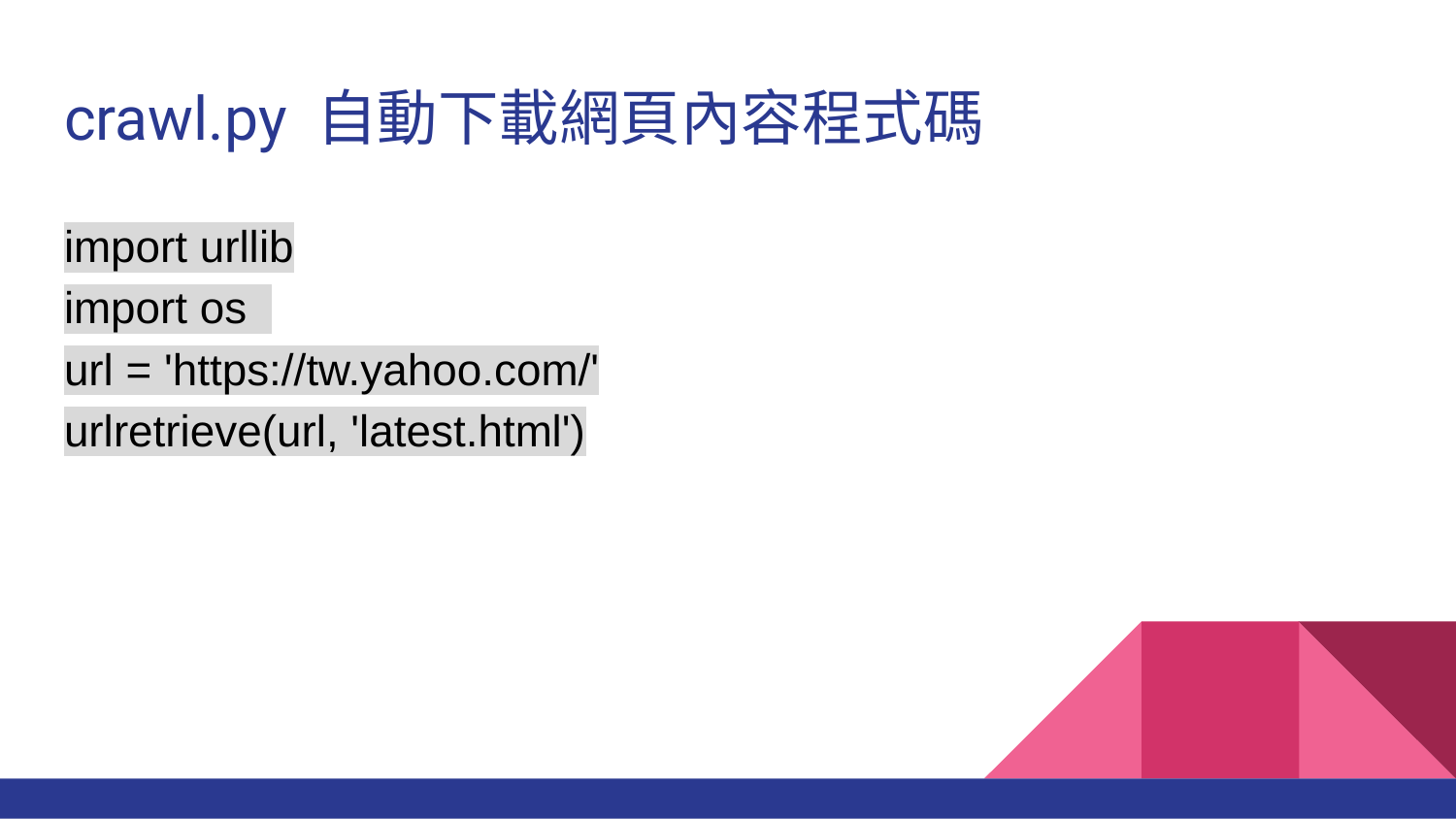

# crawl.py 自動下載網頁內容程式碼
import urllib
import os
url = 'https://tw.yahoo.com/'
urlretrieve(url, 'latest.html')